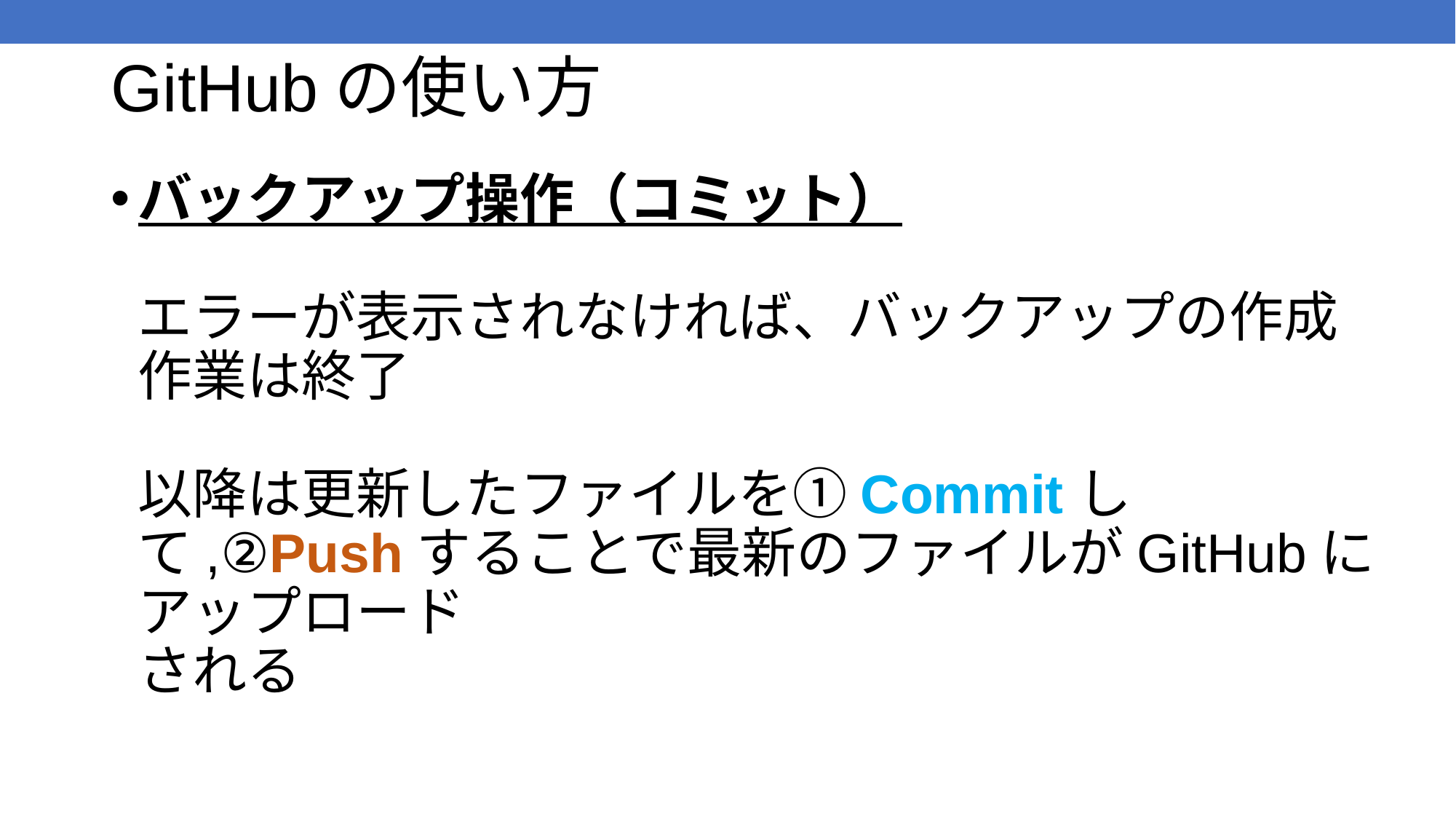

# GitHubの使い方
バックアップ操作（コミット）
エラーが表示されなければ、バックアップの作成
作業は終了
以降は更新したファイルを①Commitして,②Pushすることで最新のファイルがGitHubにアップロード
される